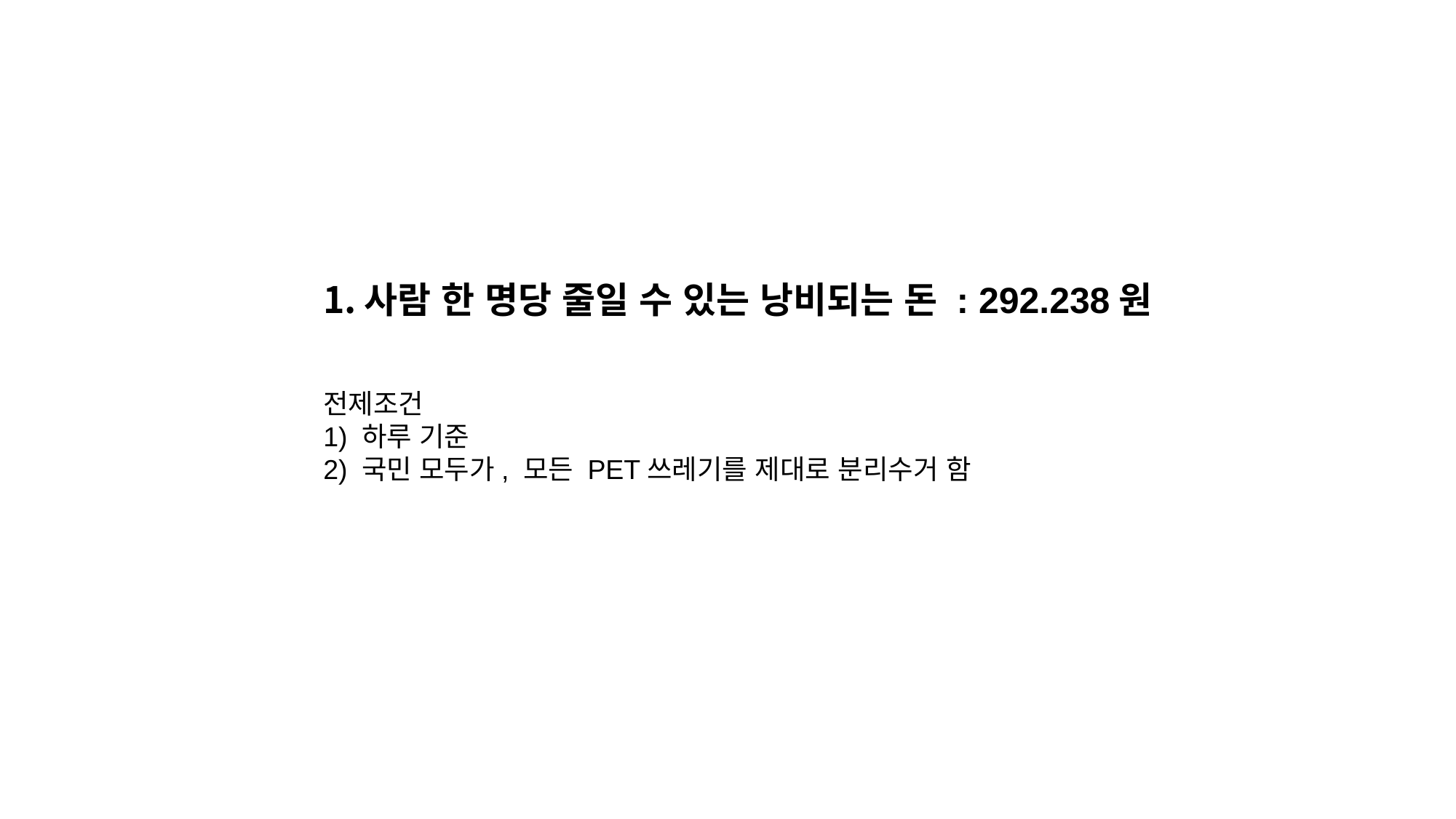

사람 한 명당 줄일 수 있는 낭비되는 돈 : 292.238원

전제조건
1) 하루 기준
2) 국민 모두가, 모든 PET쓰레기를 제대로 분리수거 함